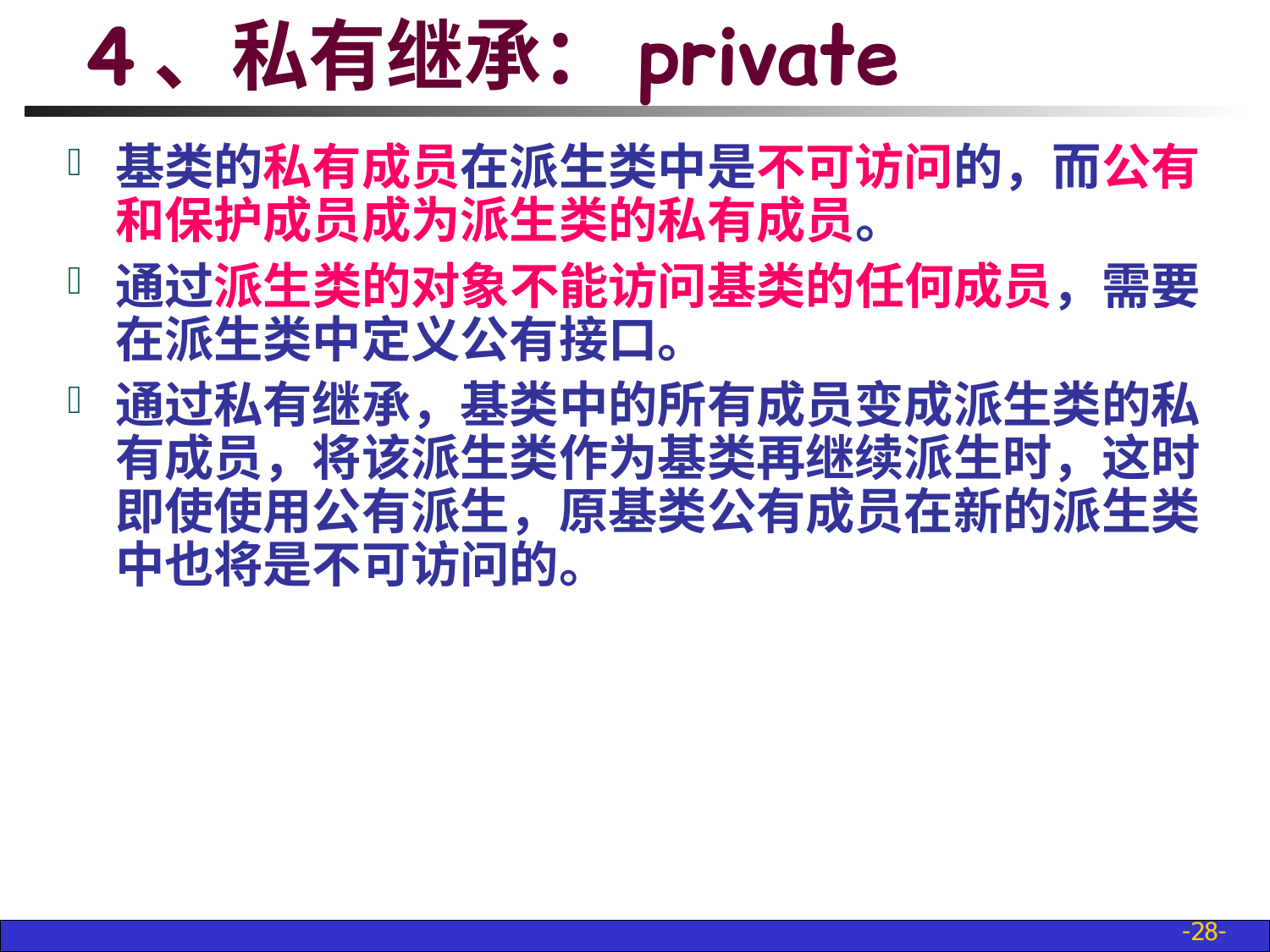

# 4、私有继承：private
基类的私有成员在派生类中是不可访问的，而公有和保护成员成为派生类的私有成员。
通过派生类的对象不能访问基类的任何成员，需要在派生类中定义公有接口。
通过私有继承，基类中的所有成员变成派生类的私有成员，将该派生类作为基类再继续派生时，这时即使使用公有派生，原基类公有成员在新的派生类中也将是不可访问的。
-28-